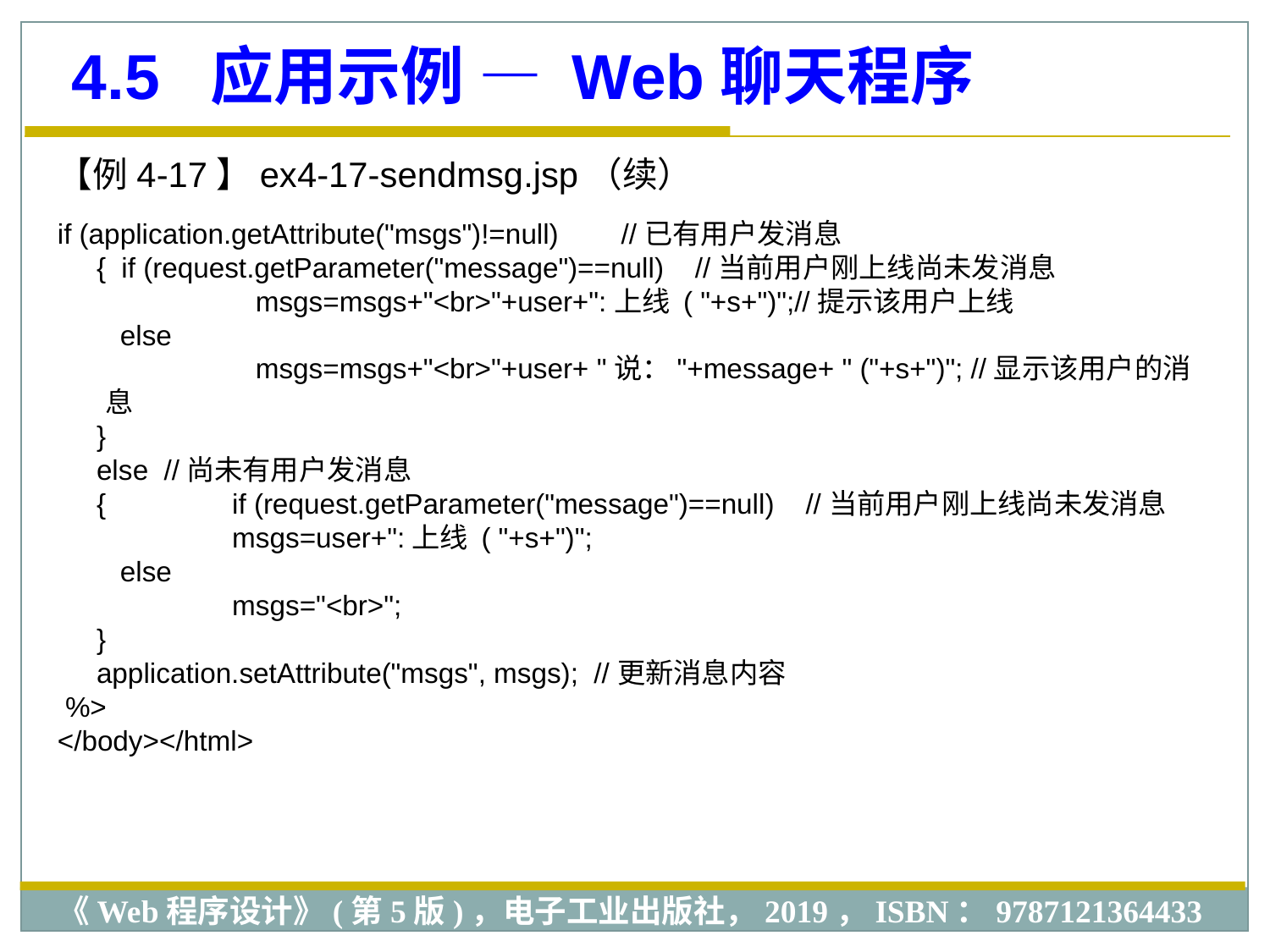

4.5  应用示例 — Web聊天程序
【例4-17】ex4-17-sendmsg.jsp（续）
if (application.getAttribute("msgs")!=null)        //已有用户发消息
     {  if (request.getParameter("message")==null)    //当前用户刚上线尚未发消息
        	   msgs=msgs+"<br>"+user+":上线 ( "+s+")";//提示该用户上线
        else
        	   msgs=msgs+"<br>"+user+ "说："+message+ " ("+s+")"; //显示该用户的消息
     }
     else  //尚未有用户发消息
     {  	if (request.getParameter("message")==null)    //当前用户刚上线尚未发消息
         	msgs=user+":上线 ( "+s+")";
        else
         	msgs="<br>";
     }
     application.setAttribute("msgs", msgs);  //更新消息内容
 %>
</body></html>